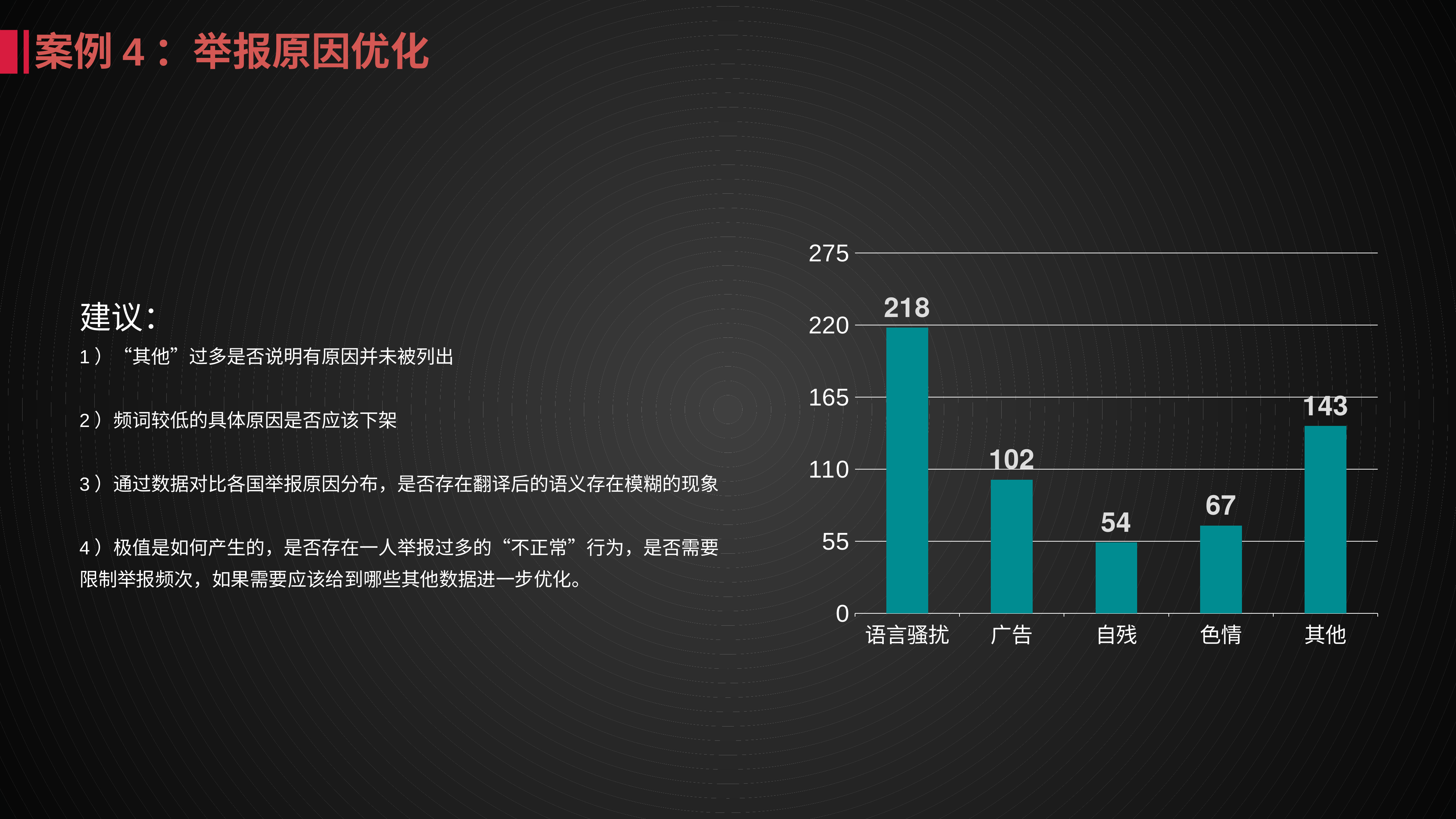

案例4：举报原因优化

### Chart

| Category | 区域 |
|---|---|
| 语言骚扰 | 218.0 |
| 广告 | 102.0 |
| 自残 | 54.0 |
| 色情 | 67.0 |
| 其他 | 143.0 |
建议：
1）“其他”过多是否说明有原因并未被列出

2）频词较低的具体原因是否应该下架

3）通过数据对比各国举报原因分布，是否存在翻译后的语义存在模糊的现象

4）极值是如何产生的，是否存在一人举报过多的“不正常”行为，是否需要限制举报频次，如果需要应该给到哪些其他数据进一步优化。